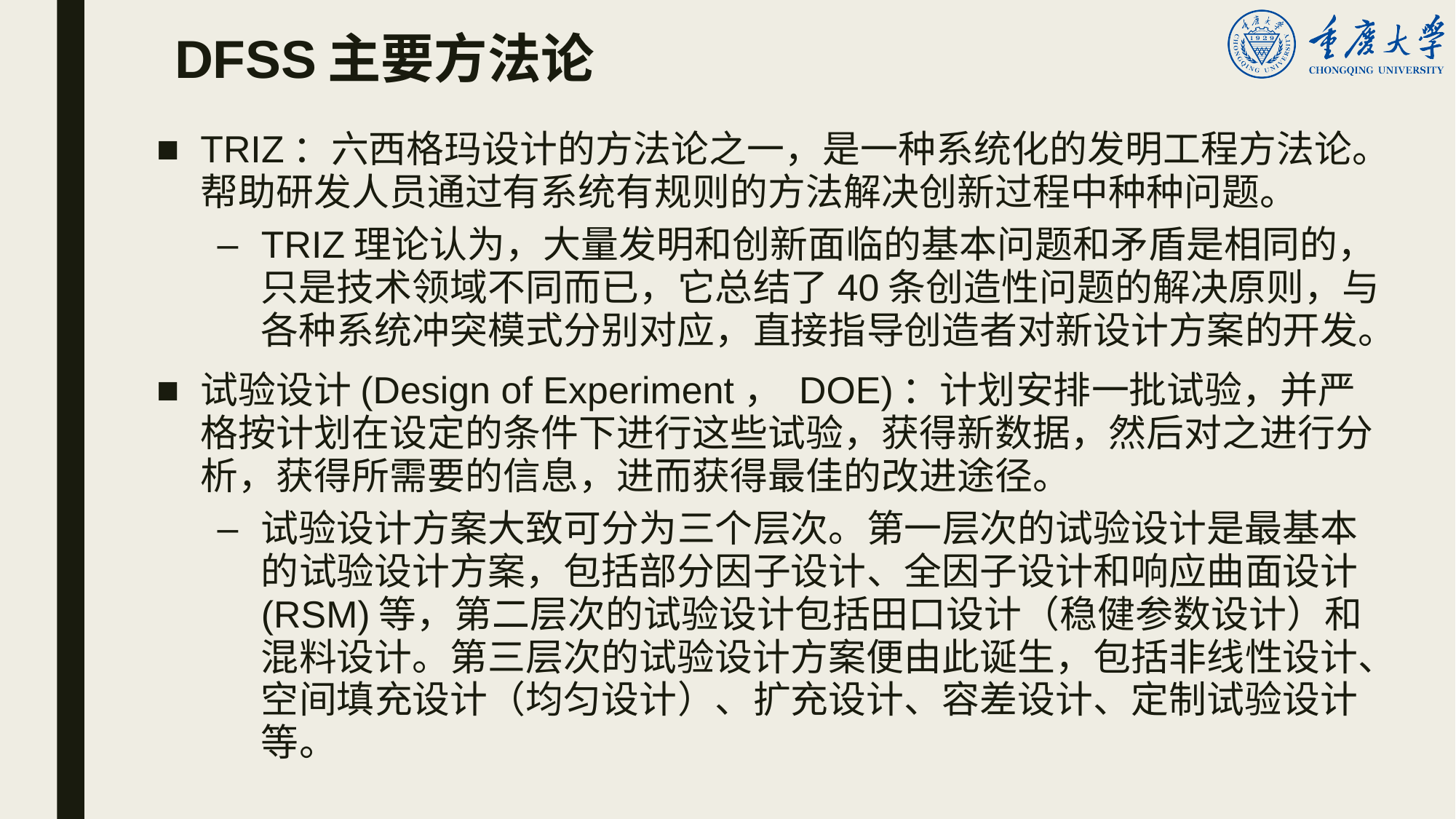

# DFSS主要方法论
TRIZ：六西格玛设计的方法论之一，是一种系统化的发明工程方法论。帮助研发人员通过有系统有规则的方法解决创新过程中种种问题。
TRIZ理论认为，大量发明和创新面临的基本问题和矛盾是相同的，只是技术领域不同而已，它总结了40条创造性问题的解决原则，与各种系统冲突模式分别对应，直接指导创造者对新设计方案的开发。
试验设计(Design of Experiment， DOE)：计划安排一批试验，并严格按计划在设定的条件下进行这些试验，获得新数据，然后对之进行分析，获得所需要的信息，进而获得最佳的改进途径。
试验设计方案大致可分为三个层次。第一层次的试验设计是最基本的试验设计方案，包括部分因子设计、全因子设计和响应曲面设计(RSM)等，第二层次的试验设计包括田口设计（稳健参数设计）和混料设计。第三层次的试验设计方案便由此诞生，包括非线性设计、空间填充设计（均匀设计）、扩充设计、容差设计、定制试验设计等。